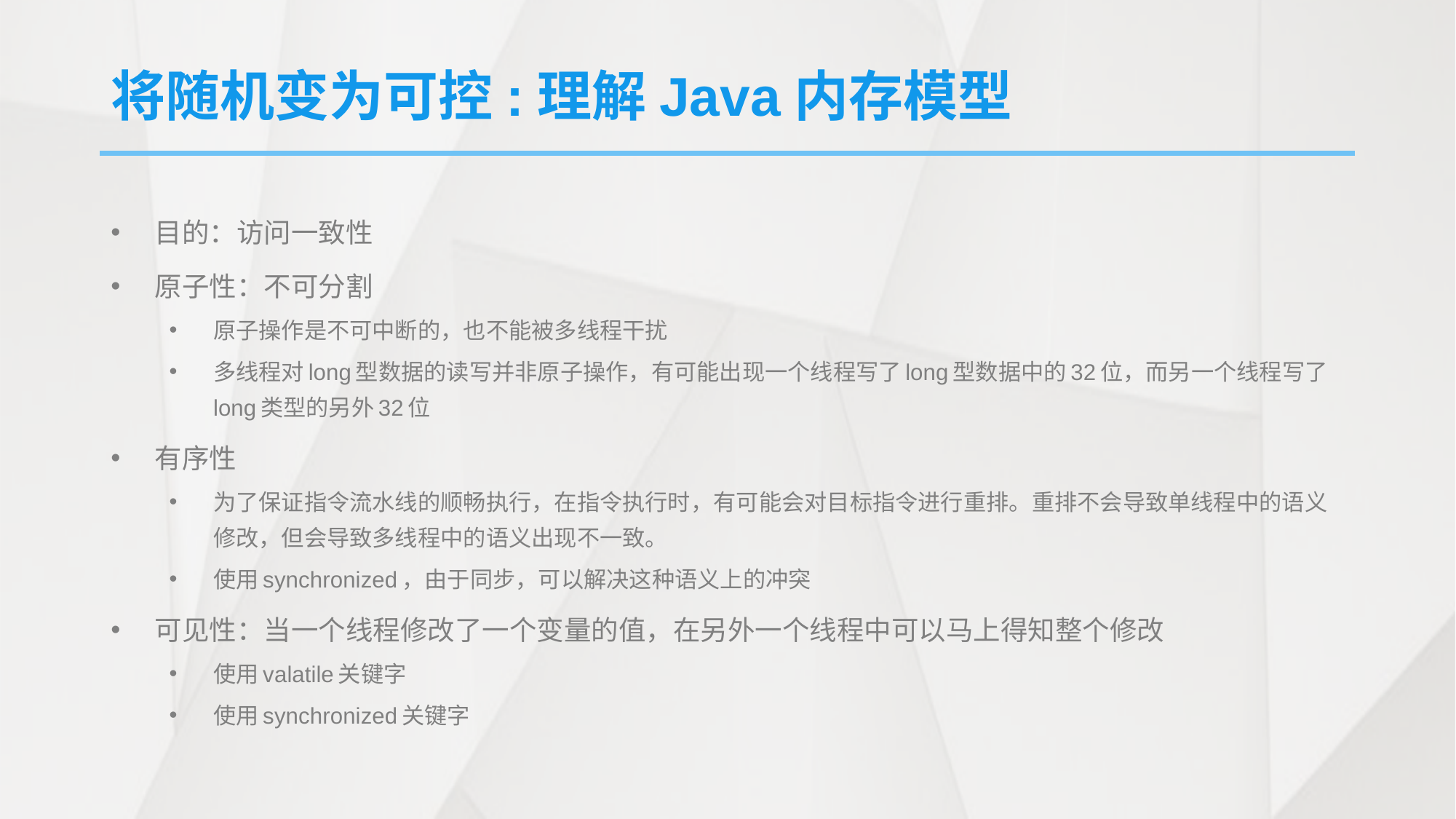

# 将随机变为可控:理解Java内存模型
目的：访问一致性
原子性：不可分割
原子操作是不可中断的，也不能被多线程干扰
多线程对long型数据的读写并非原子操作，有可能出现一个线程写了long型数据中的32位，而另一个线程写了long类型的另外32位
有序性
为了保证指令流水线的顺畅执行，在指令执行时，有可能会对目标指令进行重排。重排不会导致单线程中的语义修改，但会导致多线程中的语义出现不一致。
使用synchronized，由于同步，可以解决这种语义上的冲突
可见性：当一个线程修改了一个变量的值，在另外一个线程中可以马上得知整个修改
使用valatile关键字
使用synchronized关键字